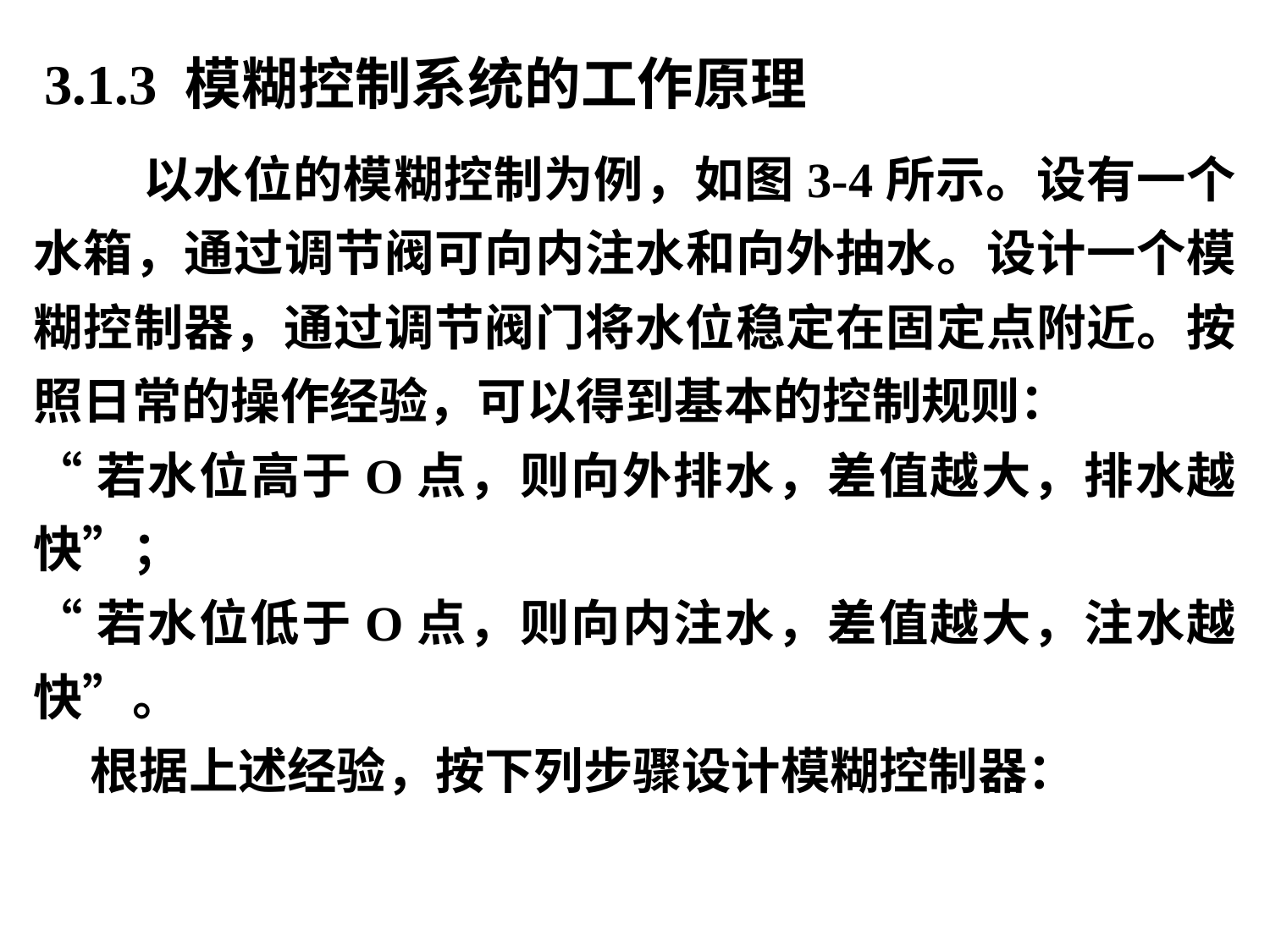

3.1.3 模糊控制系统的工作原理
        以水位的模糊控制为例，如图3-4所示。设有一个水箱，通过调节阀可向内注水和向外抽水。设计一个模糊控制器，通过调节阀门将水位稳定在固定点附近。按照日常的操作经验，可以得到基本的控制规则：
“若水位高于O点，则向外排水，差值越大，排水越快”；
“若水位低于O点，则向内注水，差值越大，注水越快”。
    根据上述经验，按下列步骤设计模糊控制器：